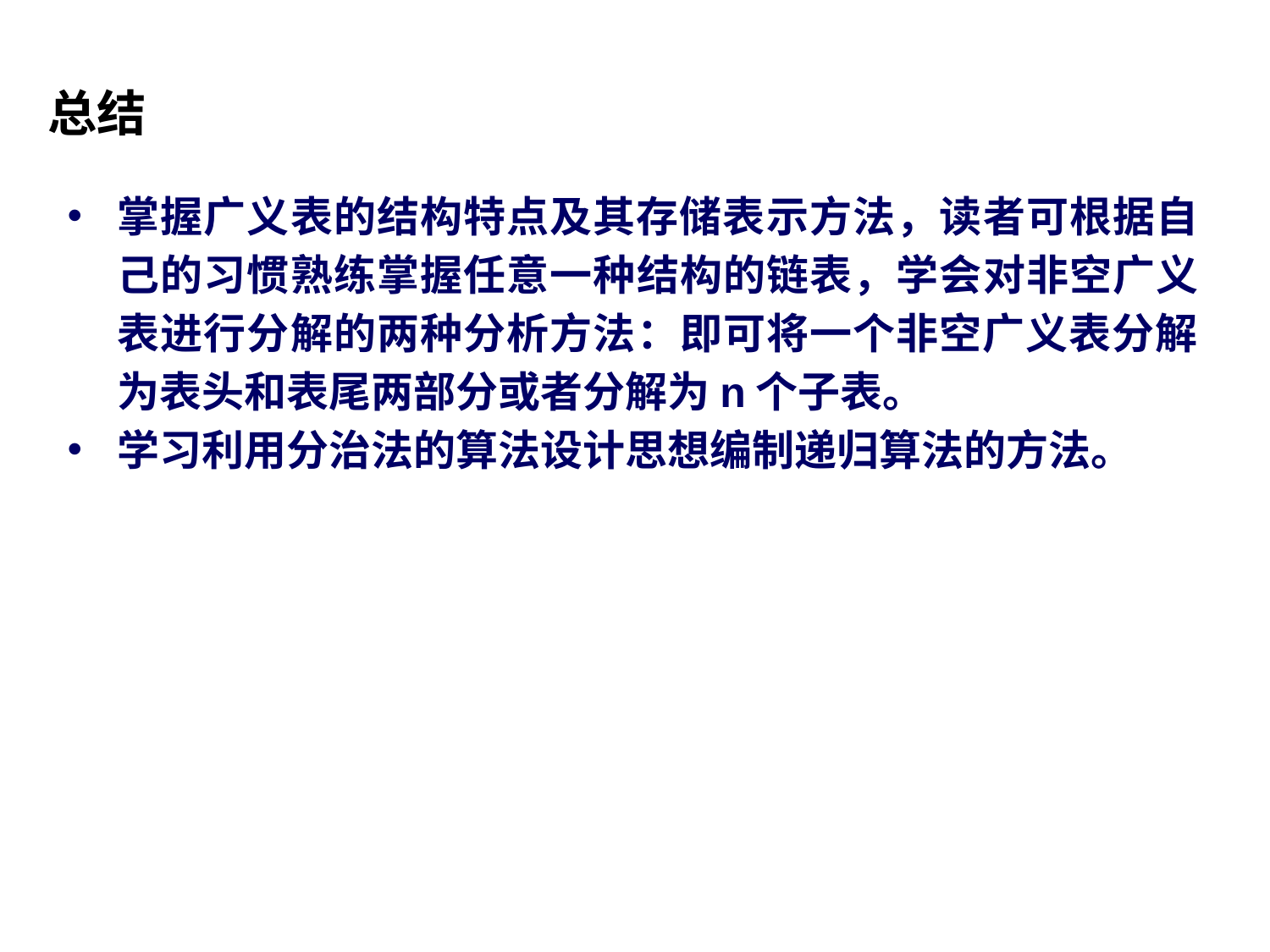

总结
掌握广义表的结构特点及其存储表示方法，读者可根据自己的习惯熟练掌握任意一种结构的链表，学会对非空广义表进行分解的两种分析方法：即可将一个非空广义表分解为表头和表尾两部分或者分解为n个子表。
学习利用分治法的算法设计思想编制递归算法的方法。